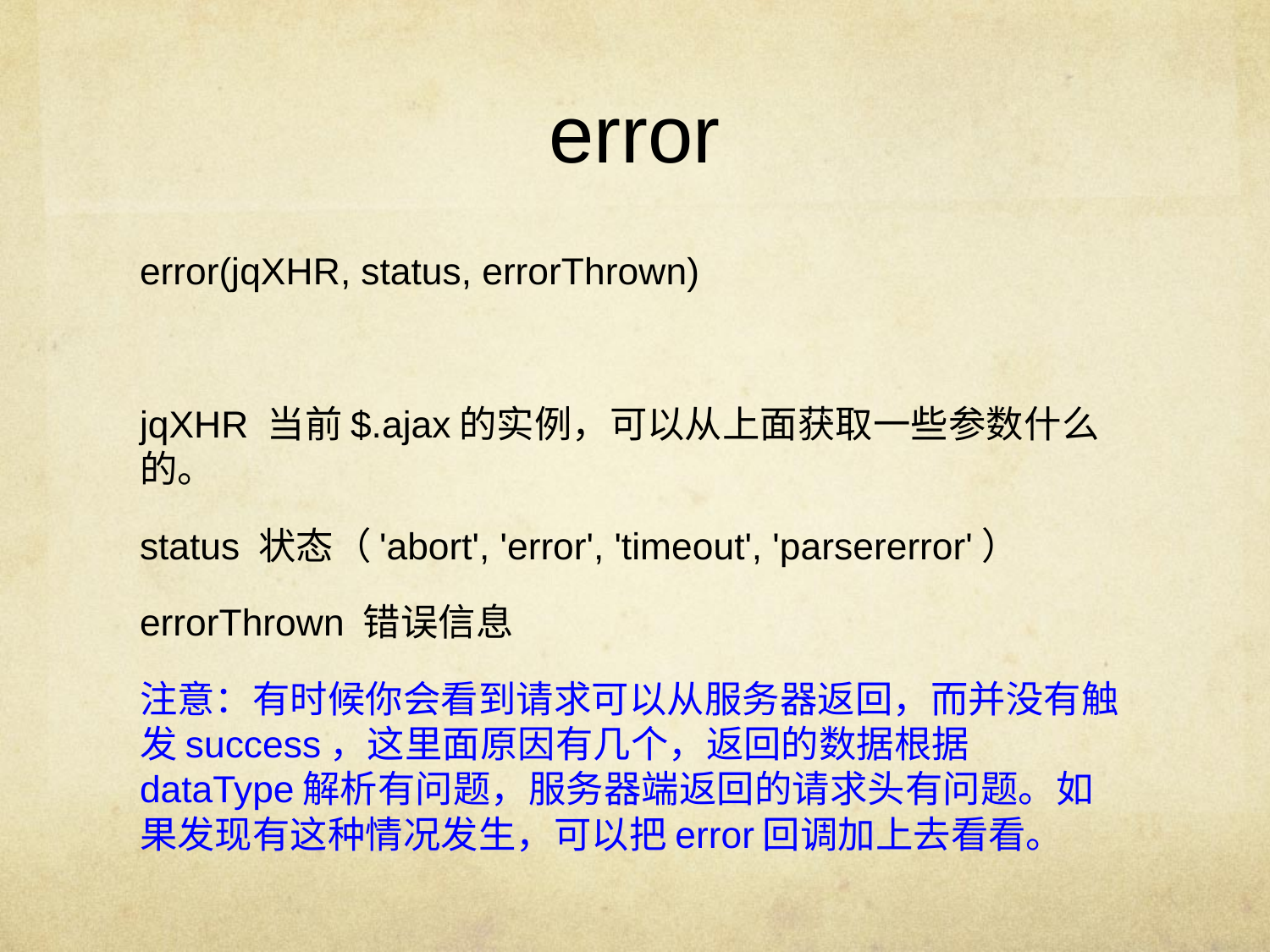

# error
error(jqXHR, status, errorThrown)

jqXHR 当前$.ajax的实例，可以从上面获取一些参数什么的。
status 状态（'abort', 'error', 'timeout', 'parsererror'）
errorThrown 错误信息
注意：有时候你会看到请求可以从服务器返回，而并没有触发success，这里面原因有几个，返回的数据根据dataType解析有问题，服务器端返回的请求头有问题。如果发现有这种情况发生，可以把error回调加上去看看。